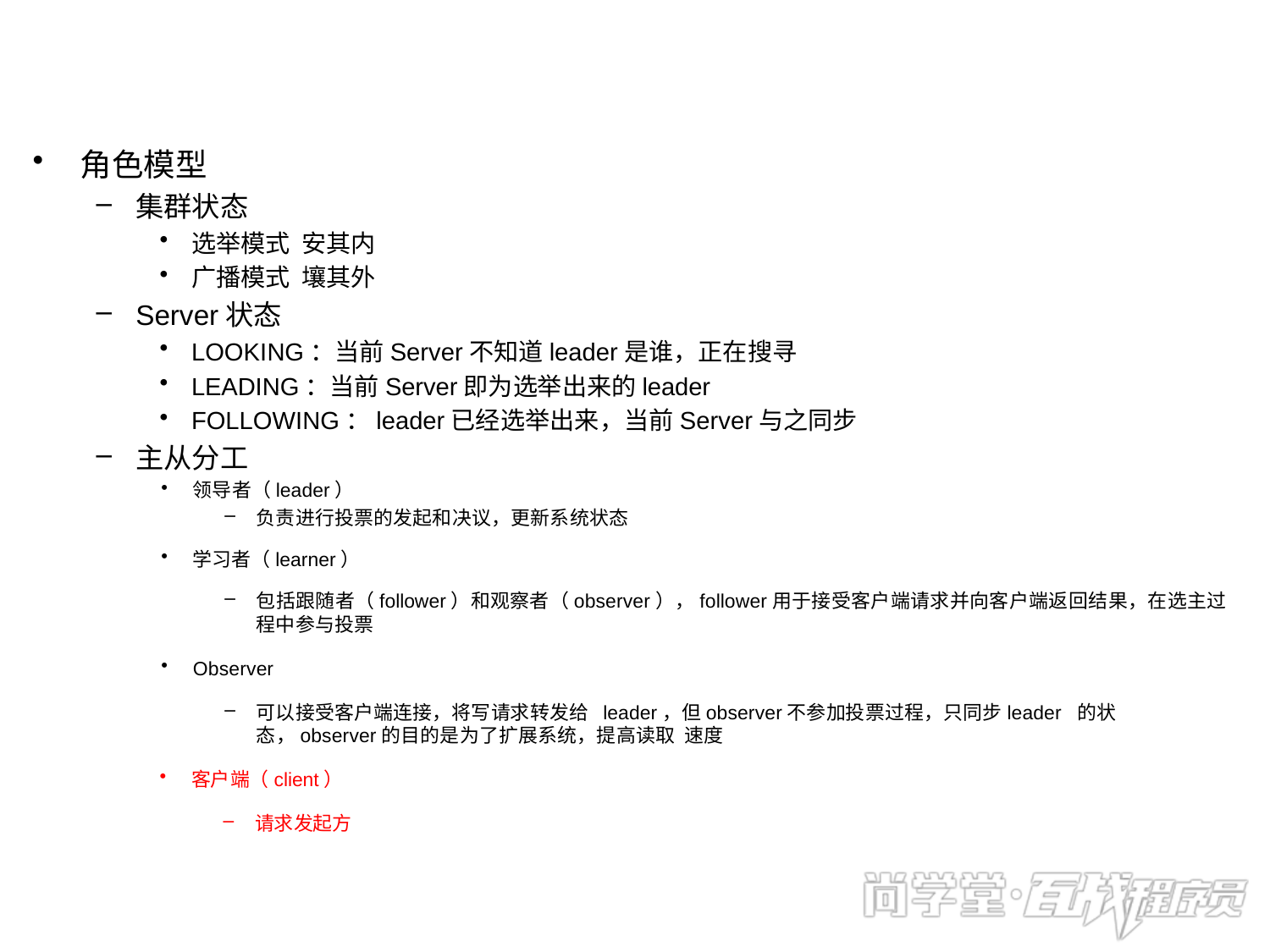

角色模型
集群状态
选举模式  安其内
广播模式  壤其外
Server状态
LOOKING：当前Server不知道leader是谁，正在搜寻
LEADING：当前Server即为选举出来的leader
FOLLOWING：leader已经选举出来，当前Server与之同步
主从分工
领导者（leader）
负责进行投票的发起和决议，更新系统状态
学习者（learner）
包括跟随者（follower）和观察者（observer），follower用于接受客户端请求并向客户端返回结果，在选主过程中参与投票
Observer
可以接受客户端连接，将写请求转发给  leader，但observer不参加投票过程，只同步leader  的状态，observer的目的是为了扩展系统，提高读取  速度
客户端（client）
请求发起方